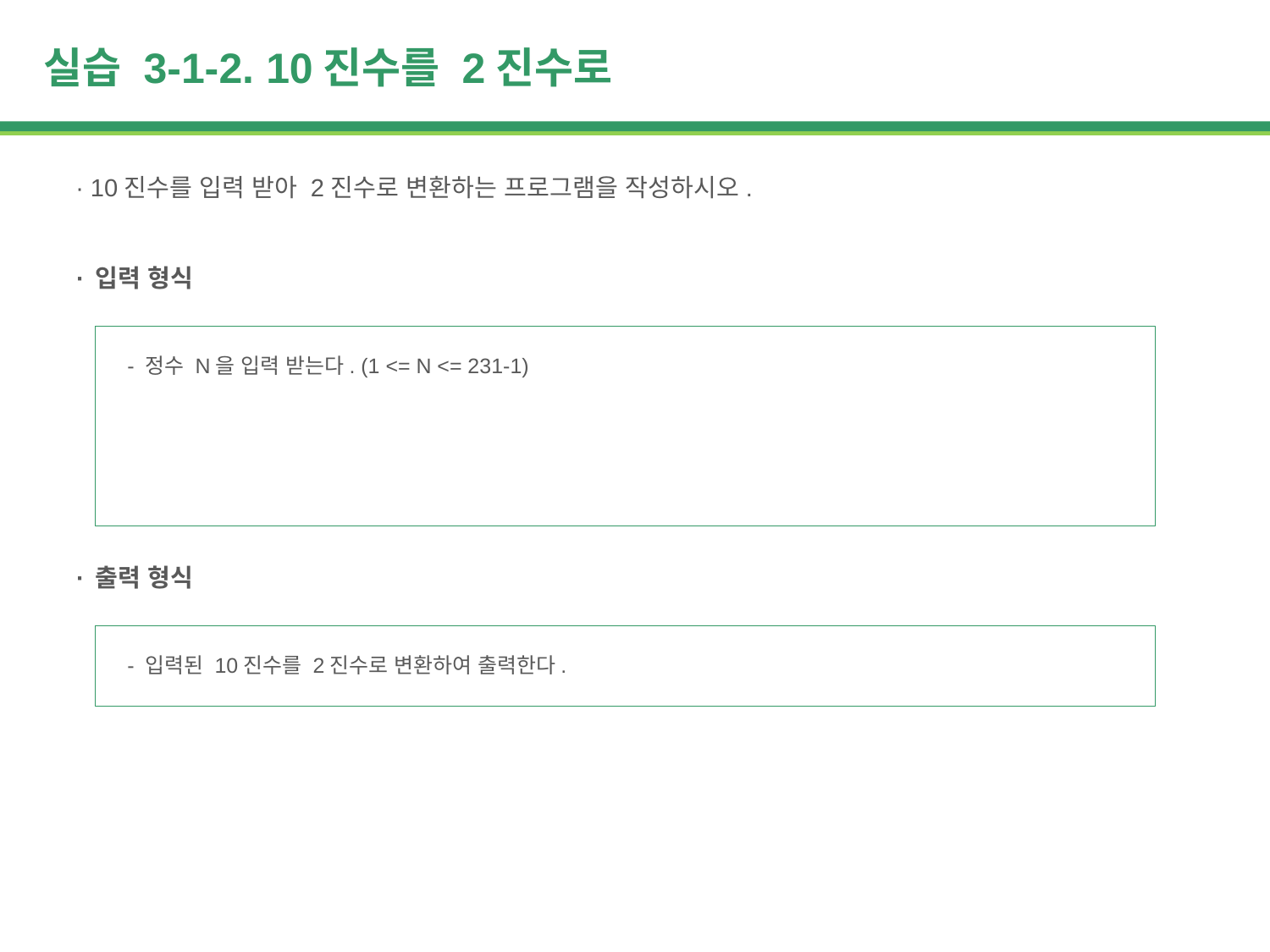

실습 3-1-2. 10진수를 2진수로

∙ 10진수를 입력 받아 2진수로 변환하는 프로그램을 작성하시오.
∙ 입력 형식

- 정수 N을 입력 받는다. (1 <= N <= 231-1)
∙ 출력 형식

- 입력된 10진수를 2진수로 변환하여 출력한다.